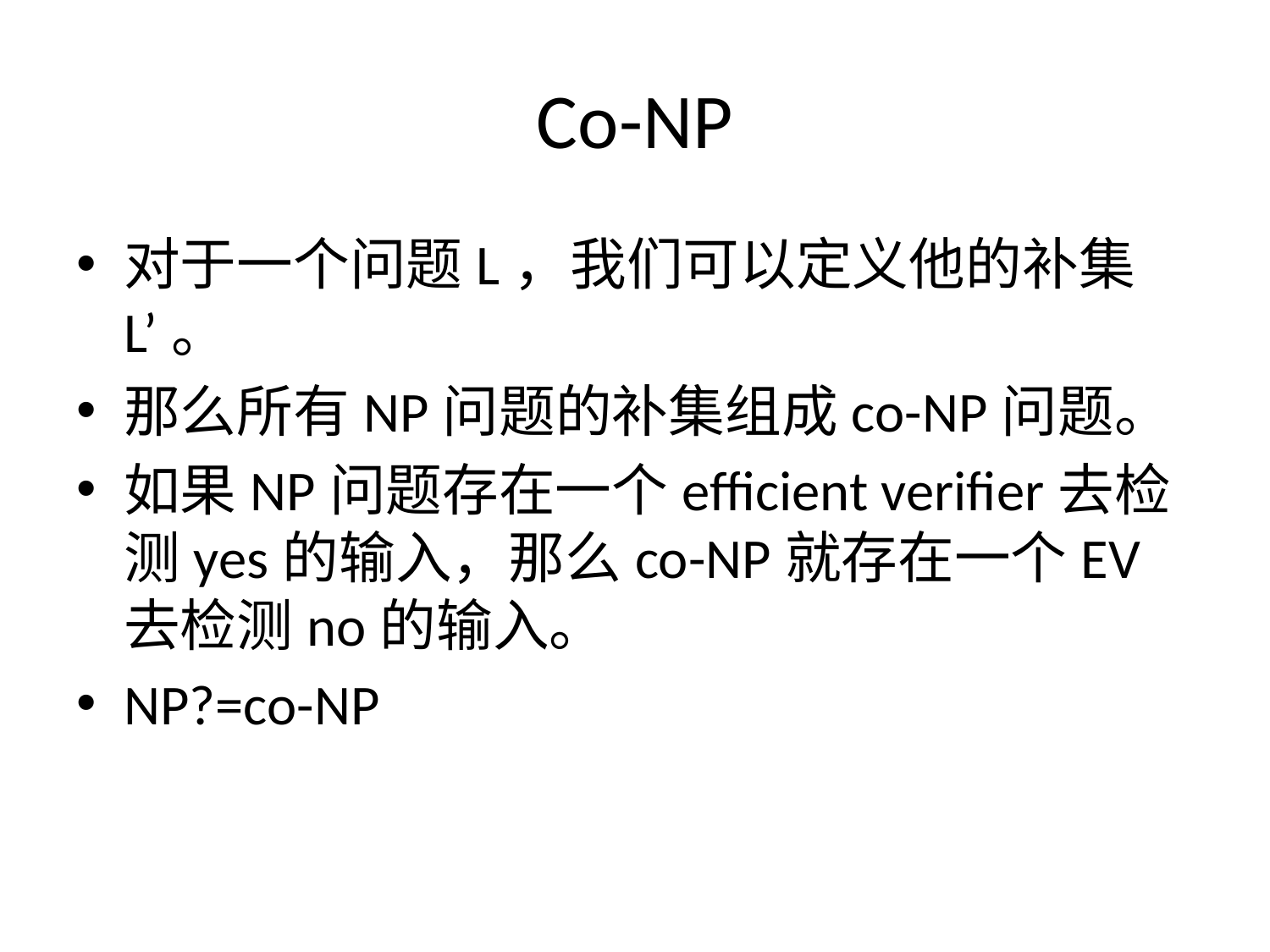

# Co-NP
对于一个问题L，我们可以定义他的补集L’。
那么所有NP问题的补集组成co-NP问题。
如果NP问题存在一个efficient verifier去检测yes的输入，那么co-NP就存在一个EV去检测no的输入。
NP?=co-NP